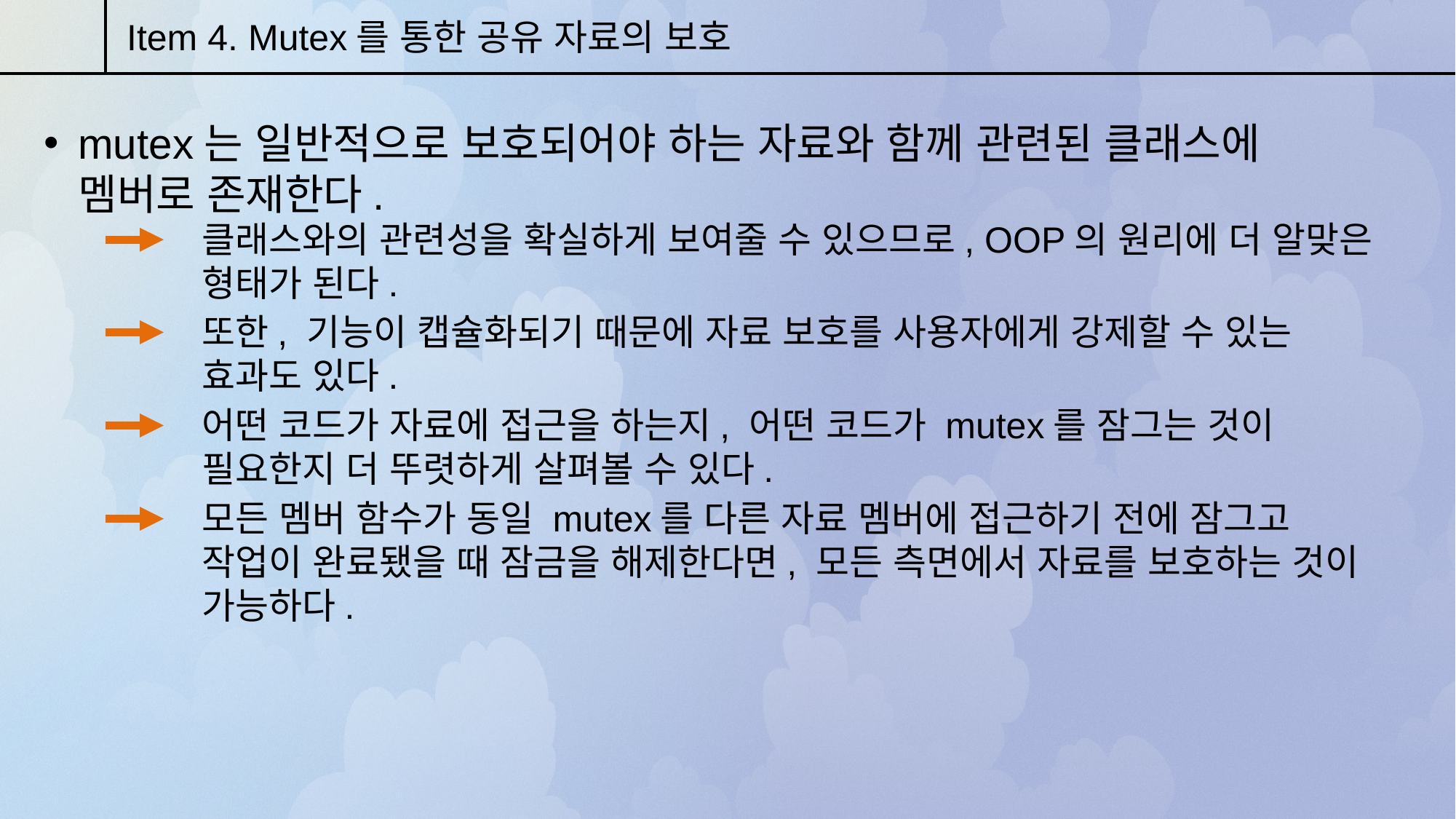

Item 4. Mutex를 통한 공유 자료의 보호
mutex는 일반적으로 보호되어야 하는 자료와 함께 관련된 클래스에 멤버로 존재한다.
클래스와의 관련성을 확실하게 보여줄 수 있으므로, OOP의 원리에 더 알맞은 형태가 된다.
또한, 기능이 캡슐화되기 때문에 자료 보호를 사용자에게 강제할 수 있는 효과도 있다.
어떤 코드가 자료에 접근을 하는지, 어떤 코드가 mutex를 잠그는 것이 필요한지 더 뚜렷하게 살펴볼 수 있다.
모든 멤버 함수가 동일 mutex를 다른 자료 멤버에 접근하기 전에 잠그고 작업이 완료됐을 때 잠금을 해제한다면, 모든 측면에서 자료를 보호하는 것이 가능하다.